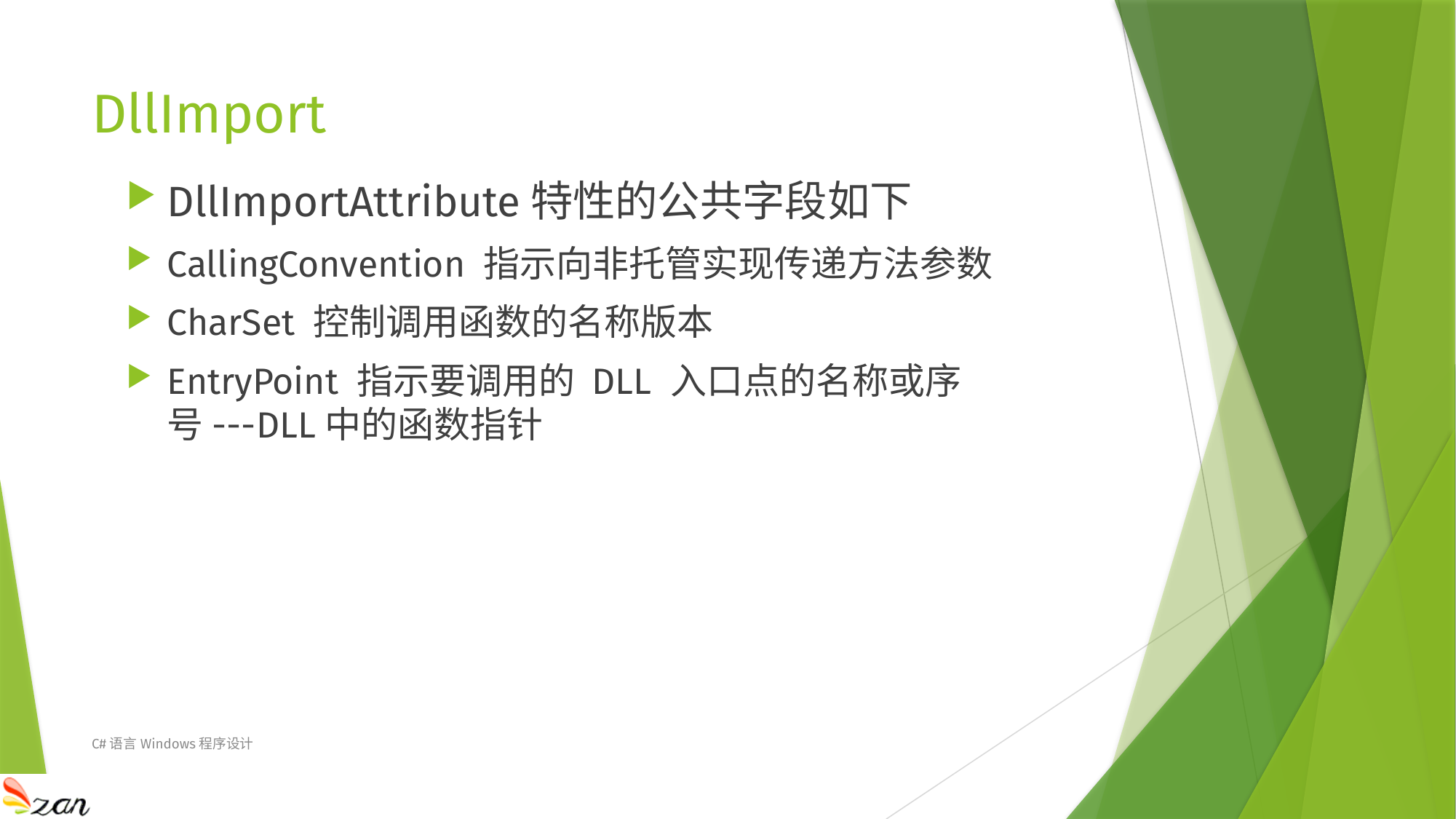

# DllImport
DllImportAttribute特性的公共字段如下
CallingConvention 指示向非托管实现传递方法参数
CharSet 控制调用函数的名称版本
EntryPoint 指示要调用的 DLL 入口点的名称或序号---DLL中的函数指针
C#语言Windows程序设计